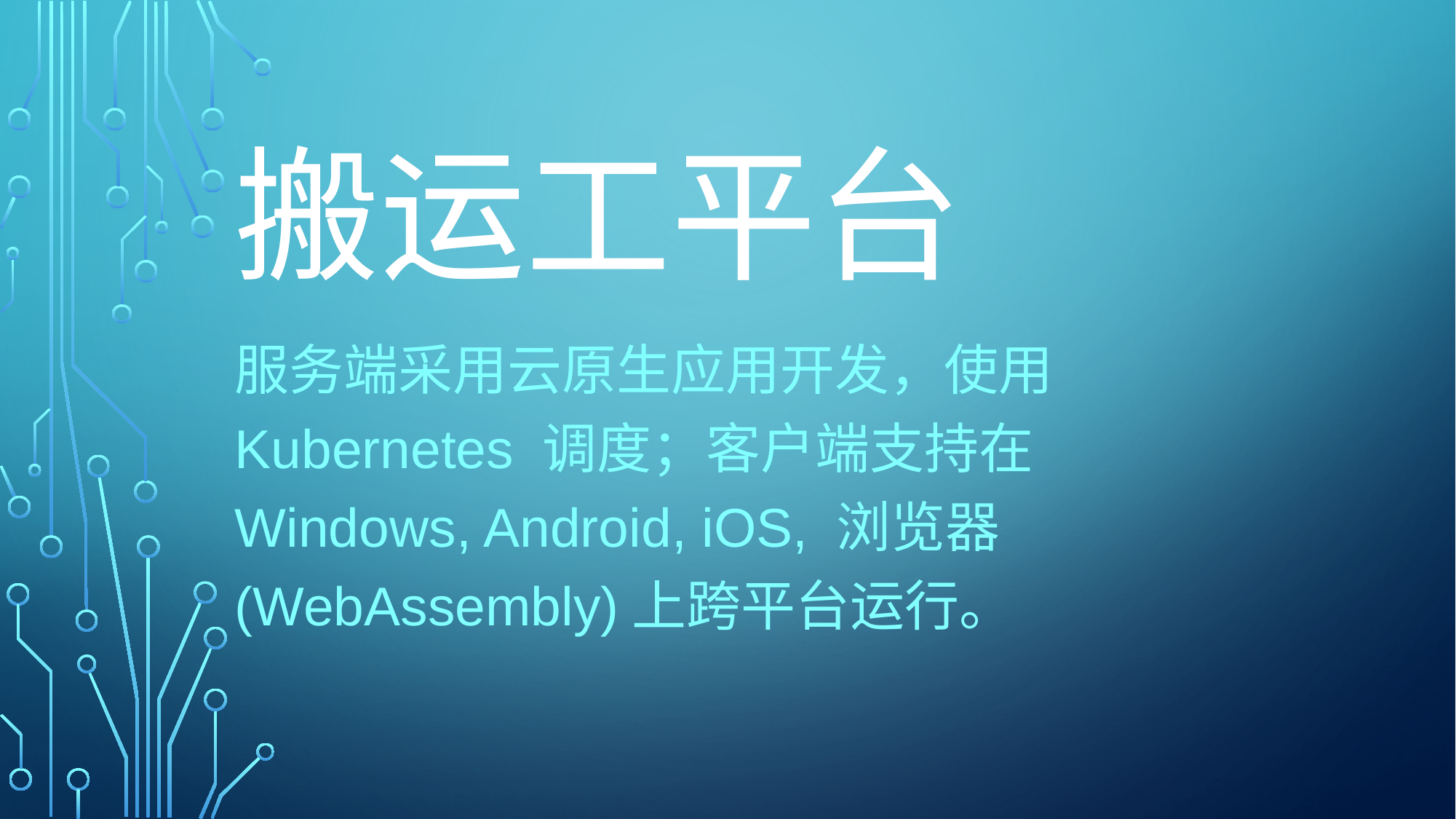

# 搬运工平台
服务端采用云原生应用开发，使用Kubernetes 调度；客户端支持在Windows, Android, iOS, 浏览器(WebAssembly)上跨平台运行。